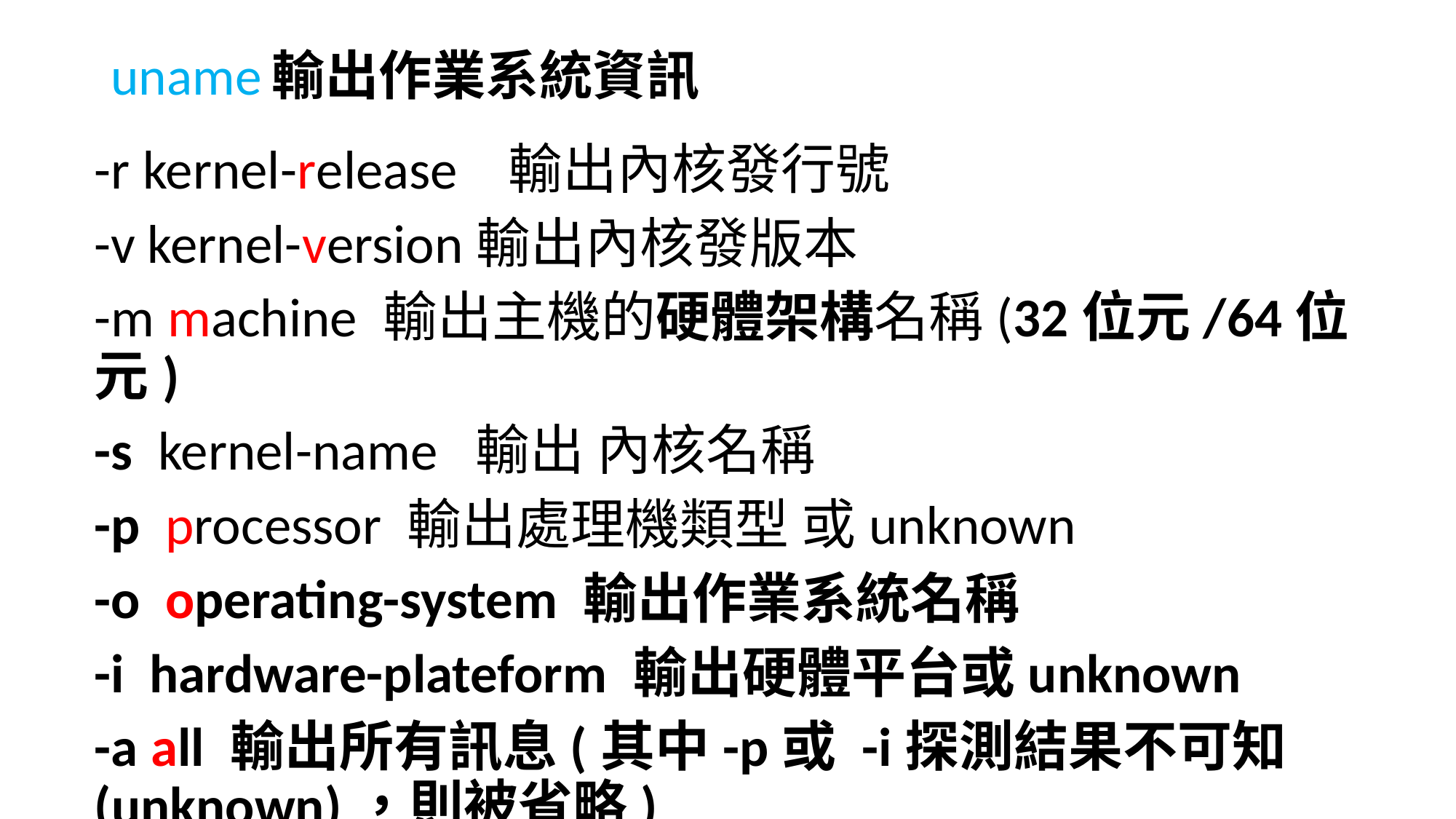

# uname輸出作業系統資訊
-r kernel-release   輸出內核發行號
-v kernel-version輸出內核發版本
-m machine 輸出主機的硬體架構名稱(32位元/64位元)
-s  kernel-name  輸出 內核名稱
-p  processor 輸出處理機類型 或unknown
-o  operating-system 輸出作業系統名稱
-i  hardware-plateform 輸出硬體平台或unknown
-a all 輸出所有訊息(其中-p或 -i探測結果不可知(unknown)，則被省略)